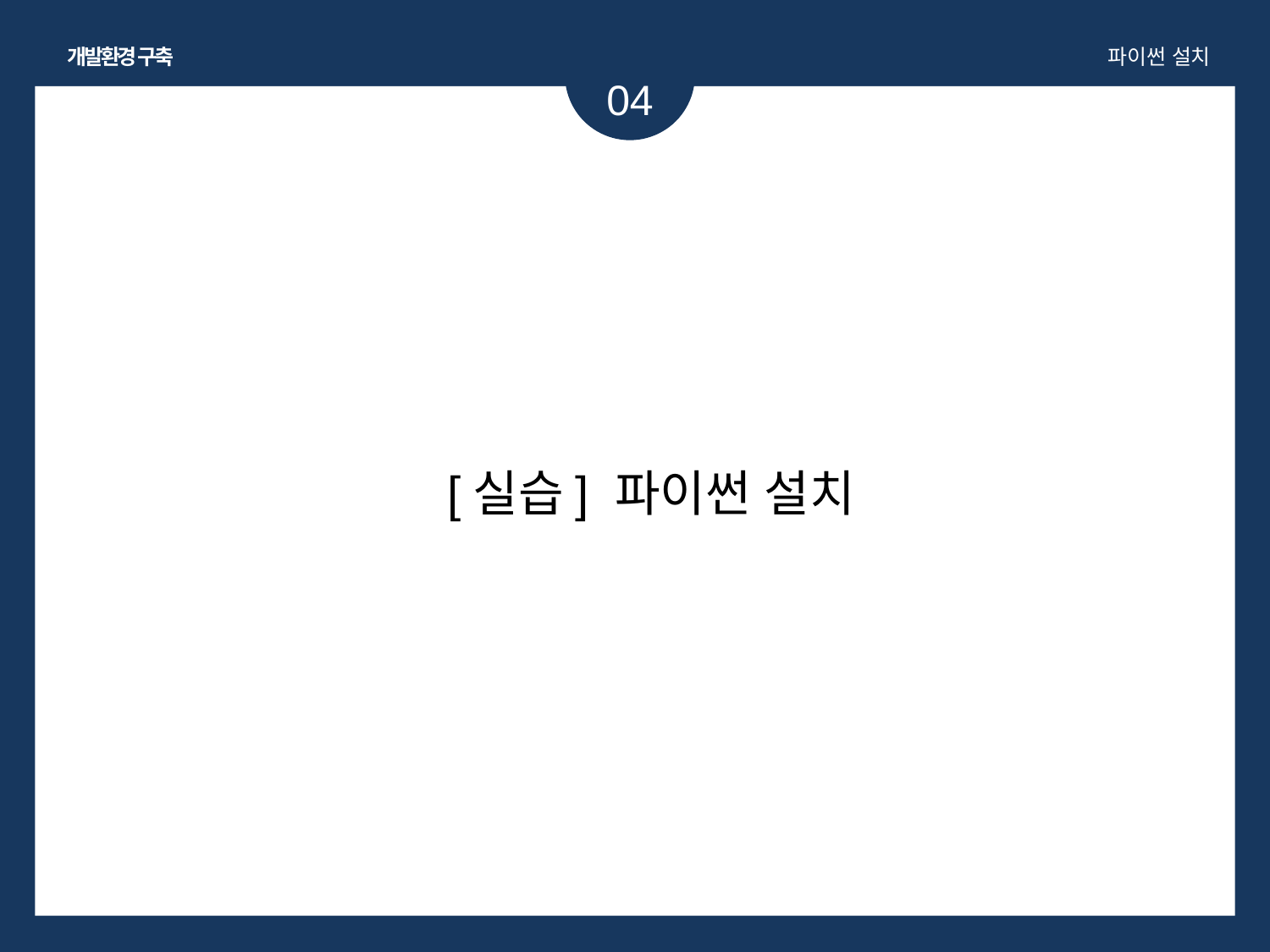

개발환경 구축
파이썬 설치
04

[실습] 파이썬 설치